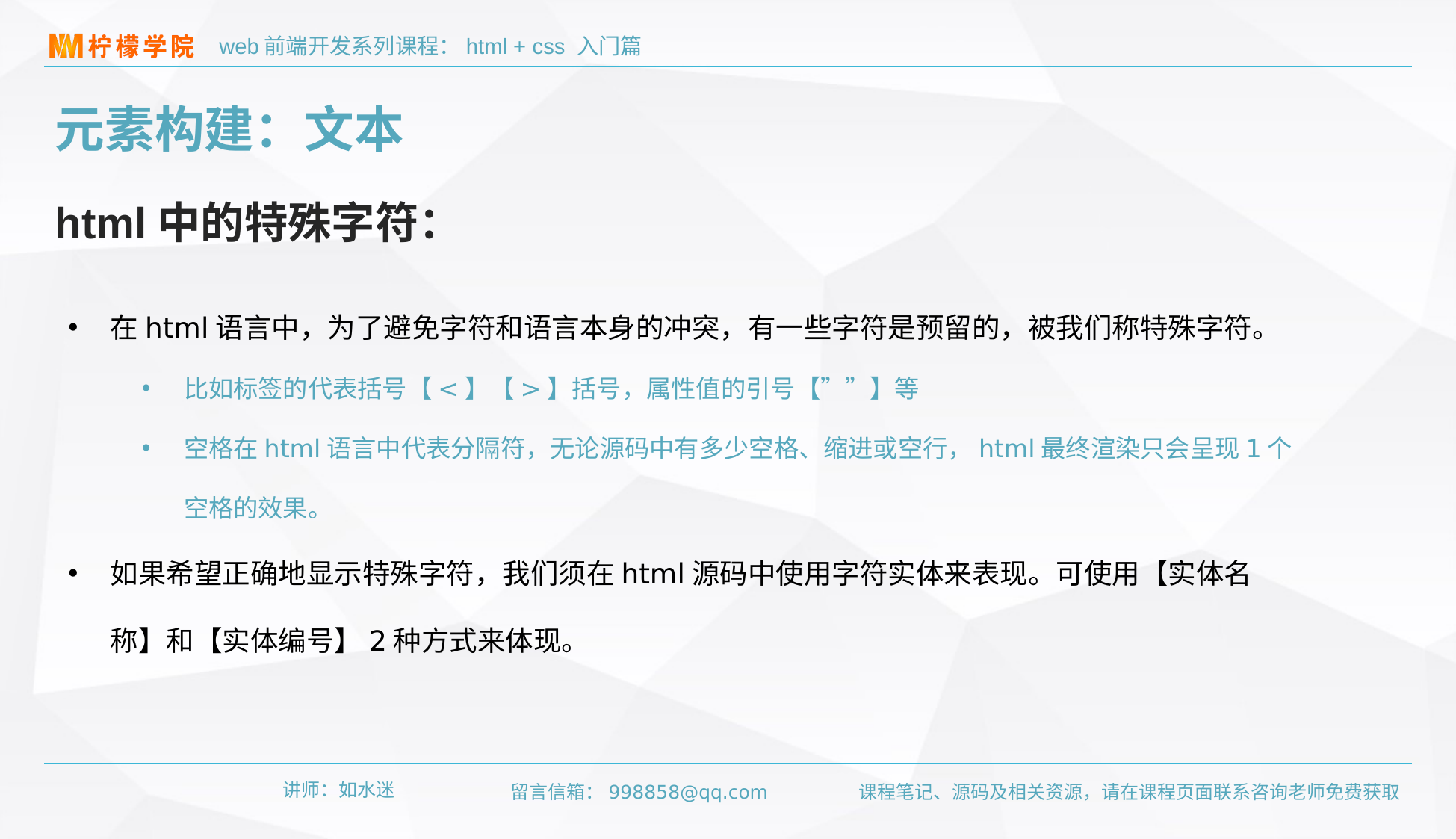

元素构建：文本
html中的特殊字符：
在html语言中，为了避免字符和语言本身的冲突，有一些字符是预留的，被我们称特殊字符。
比如标签的代表括号【<】【>】括号，属性值的引号【””】等
空格在html语言中代表分隔符，无论源码中有多少空格、缩进或空行，html最终渲染只会呈现1个空格的效果。
如果希望正确地显示特殊字符，我们须在html源码中使用字符实体来表现。可使用【实体名称】和【实体编号】2种方式来体现。